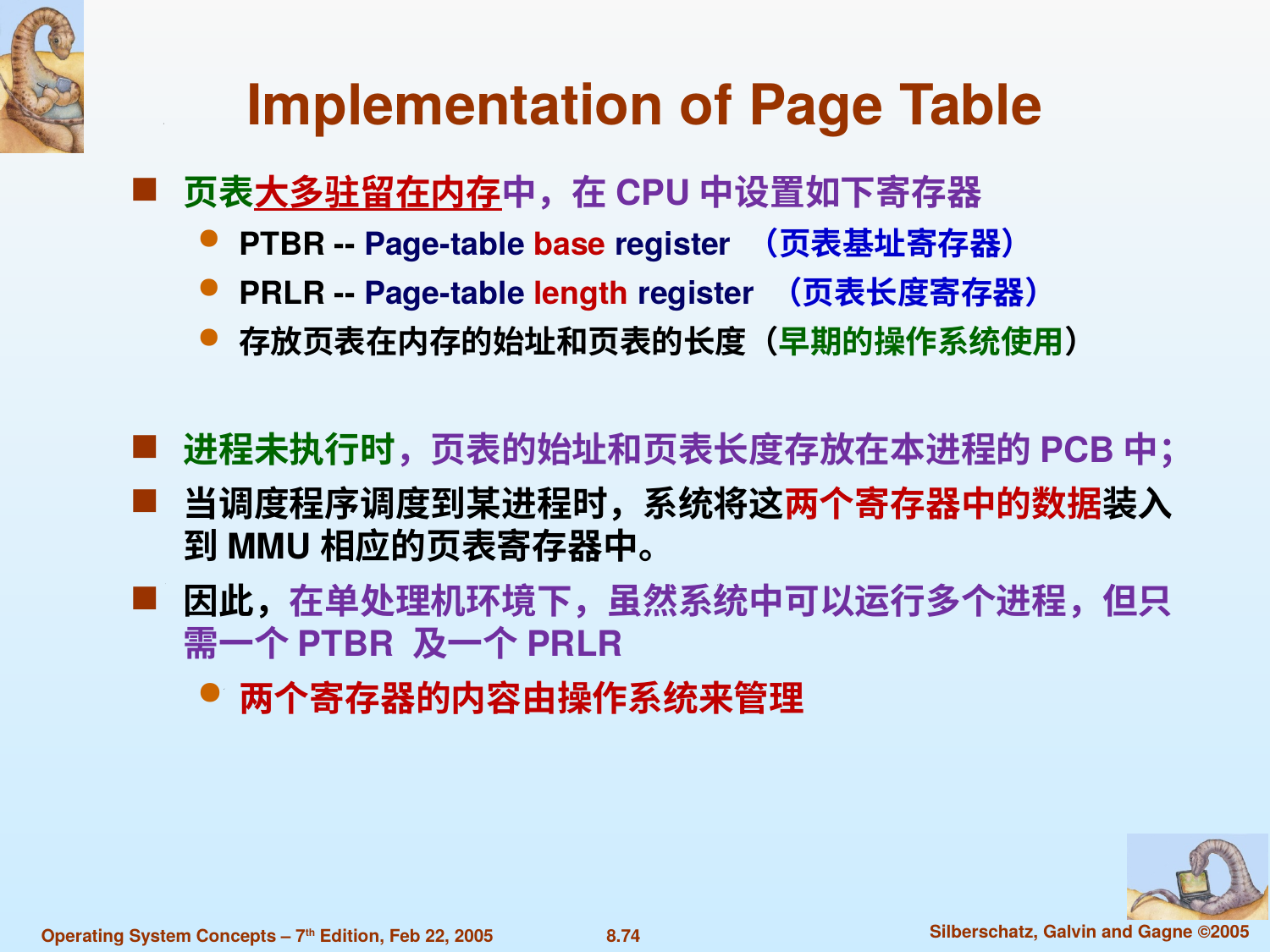

Implementation of Page Table
页表大多驻留在内存中，在CPU中设置如下寄存器
PTBR -- Page-table base register （页表基址寄存器）
PRLR -- Page-table length register （页表长度寄存器）
存放页表在内存的始址和页表的长度（早期的操作系统使用）

进程未执行时，页表的始址和页表长度存放在本进程的PCB中；
当调度程序调度到某进程时，系统将这两个寄存器中的数据装入到MMU相应的页表寄存器中。
因此，在单处理机环境下，虽然系统中可以运行多个进程，但只需一个PTBR 及一个PRLR
两个寄存器的内容由操作系统来管理